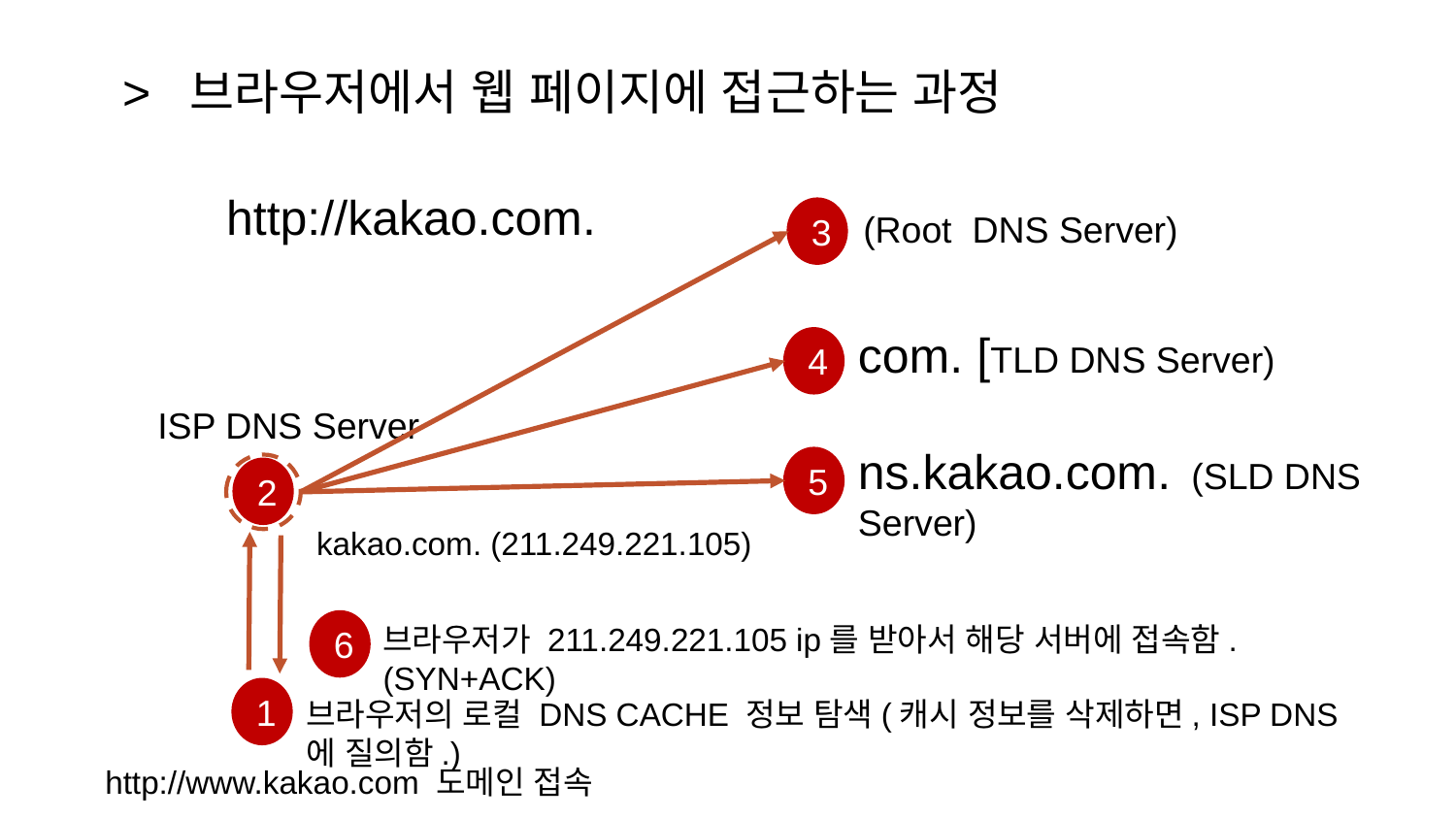

>  브라우저에서 웹 페이지에 접근하는 과정
http://kakao.com.

.  (Root  DNS Server)
3
com. [TLD DNS Server)
4
ISP DNS Server
ns.kakao.com.  (SLD DNS Server)
5

2
kakao.com. (211.249.221.105)
브라우저가 211.249.221.105 ip를 받아서 해당 서버에 접속함.(SYN+ACK)
6
1
브라우저의 로컬 DNS CACHE 정보 탐색(캐시 정보를 삭제하면, ISP DNS에 질의함.)
http://www.kakao.com 도메인 접속